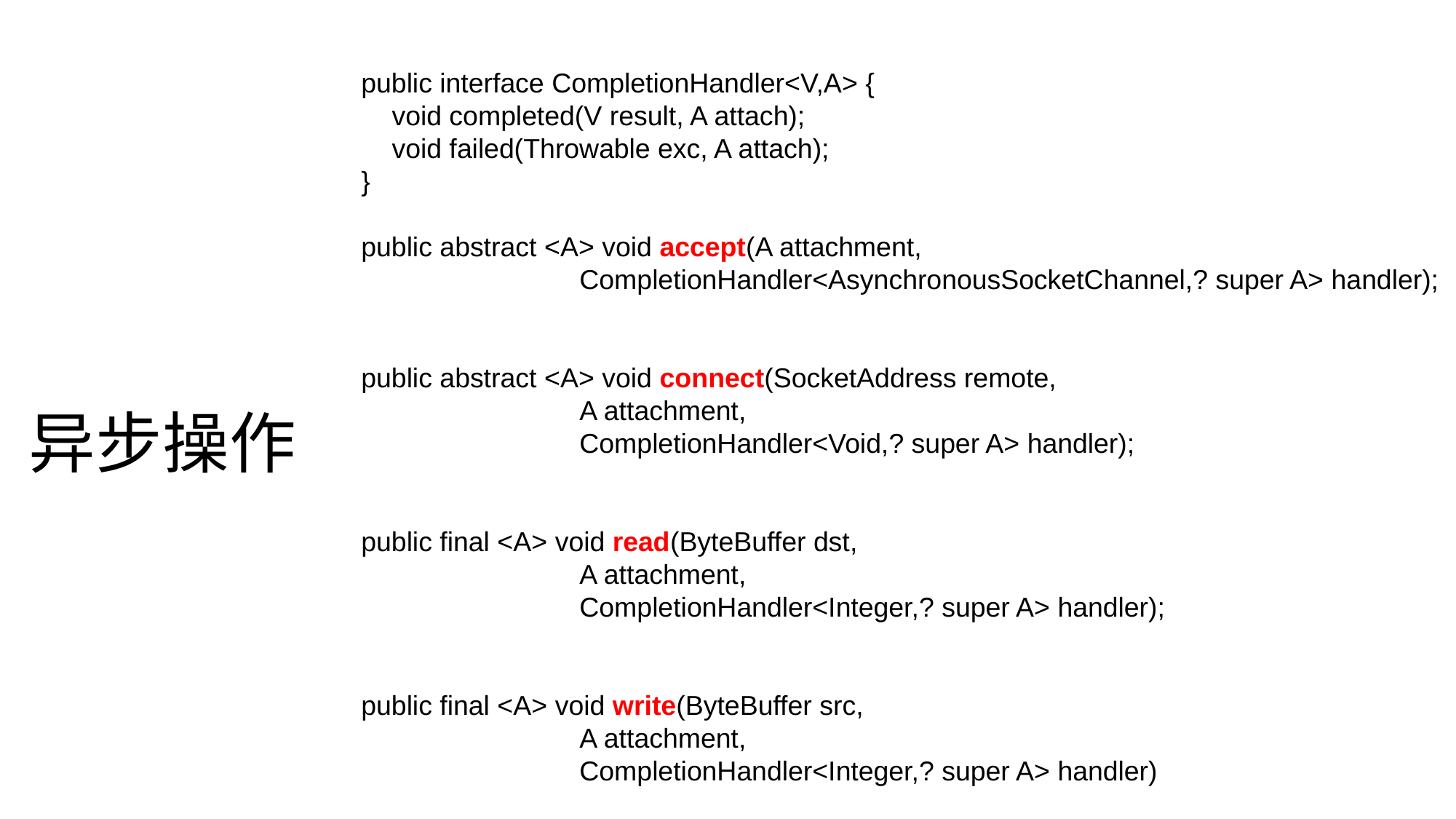

public interface CompletionHandler<V,A> {
    void completed(V result, A attach);
    void failed(Throwable exc, A attach);
}

public abstract <A> void accept(A attachment,
		CompletionHandler<AsynchronousSocketChannel,? super A> handler);

public abstract <A> void connect(SocketAddress remote,
		A attachment,
		CompletionHandler<Void,? super A> handler);

public final <A> void read(ByteBuffer dst,
		A attachment,
		CompletionHandler<Integer,? super A> handler);

public final <A> void write(ByteBuffer src,
		A attachment,
		CompletionHandler<Integer,? super A> handler)
# 异步操作